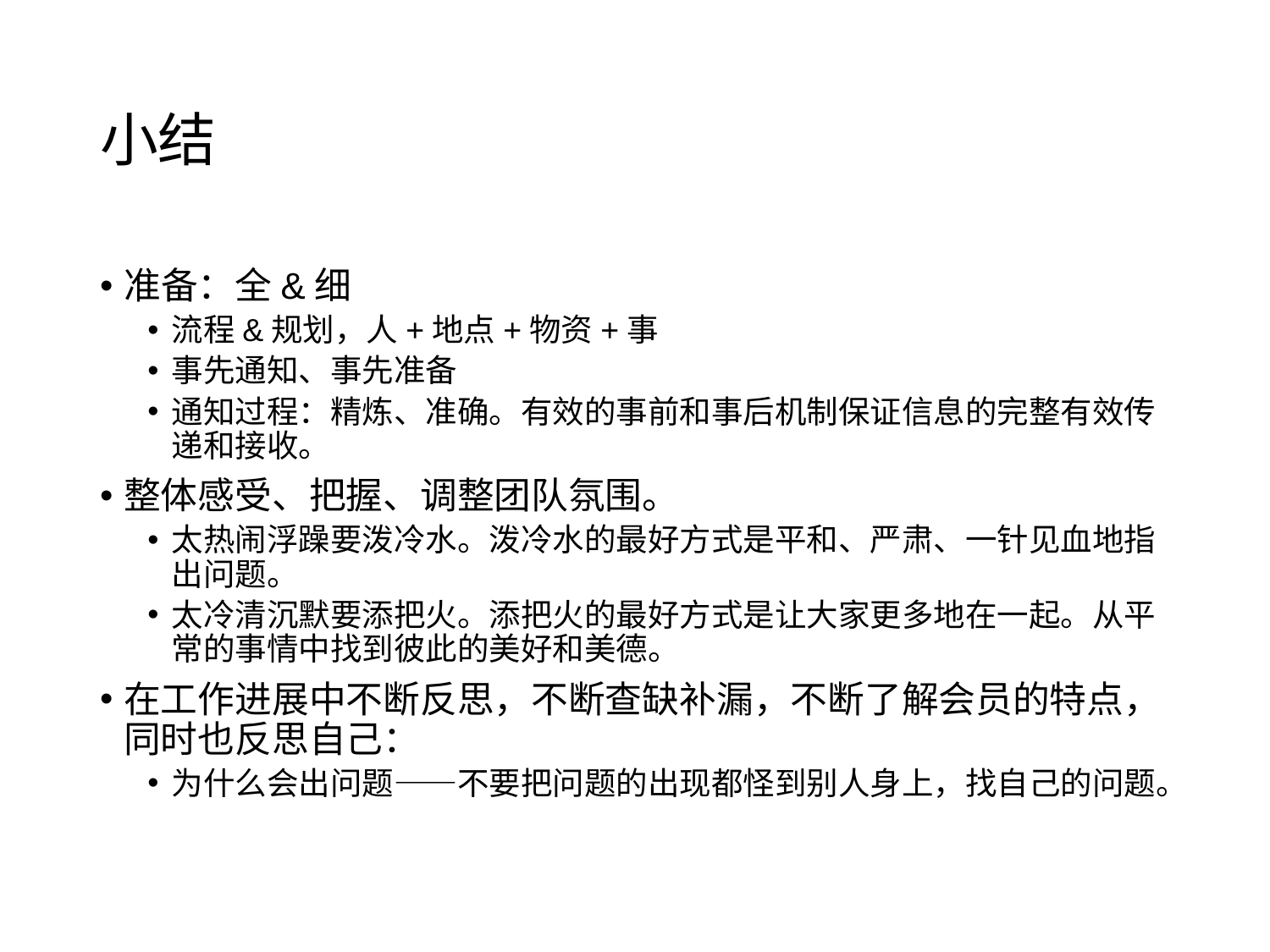

# 小结
准备：全&细
流程&规划，人+地点+物资+事
事先通知、事先准备
通知过程：精炼、准确。有效的事前和事后机制保证信息的完整有效传递和接收。
整体感受、把握、调整团队氛围。
太热闹浮躁要泼冷水。泼冷水的最好方式是平和、严肃、一针见血地指出问题。
太冷清沉默要添把火。添把火的最好方式是让大家更多地在一起。从平常的事情中找到彼此的美好和美德。
在工作进展中不断反思，不断查缺补漏，不断了解会员的特点，同时也反思自己：
为什么会出问题——不要把问题的出现都怪到别人身上，找自己的问题。